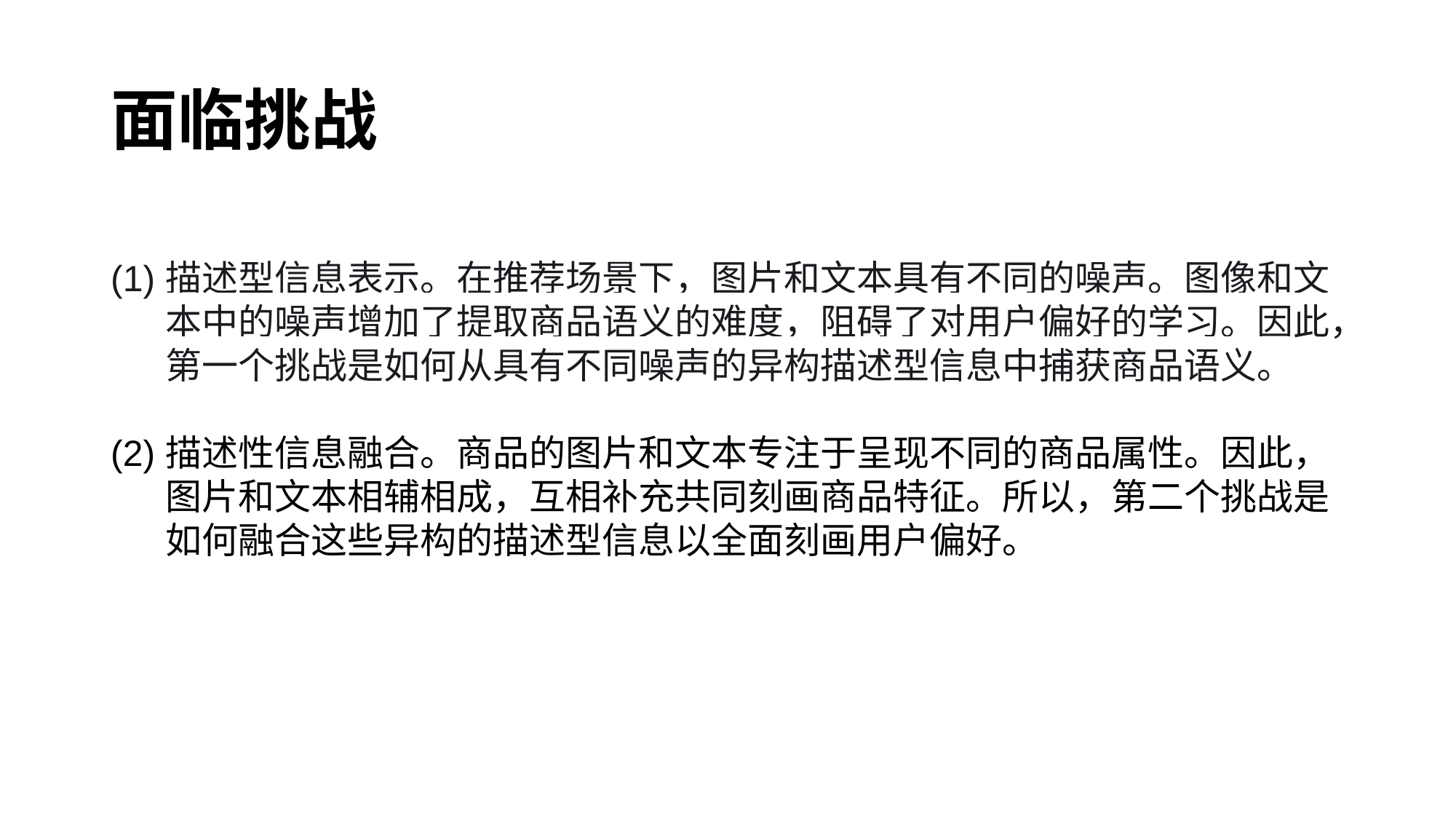

# 面临挑战
描述型信息表示。在推荐场景下，图片和文本具有不同的噪声。图像和文本中的噪声增加了提取商品语义的难度，阻碍了对用户偏好的学习。因此，第一个挑战是如何从具有不同噪声的异构描述型信息中捕获商品语义。

描述性信息融合。商品的图片和文本专注于呈现不同的商品属性。因此，图片和文本相辅相成，互相补充共同刻画商品特征。所以，第二个挑战是如何融合这些异构的描述型信息以全面刻画用户偏好。